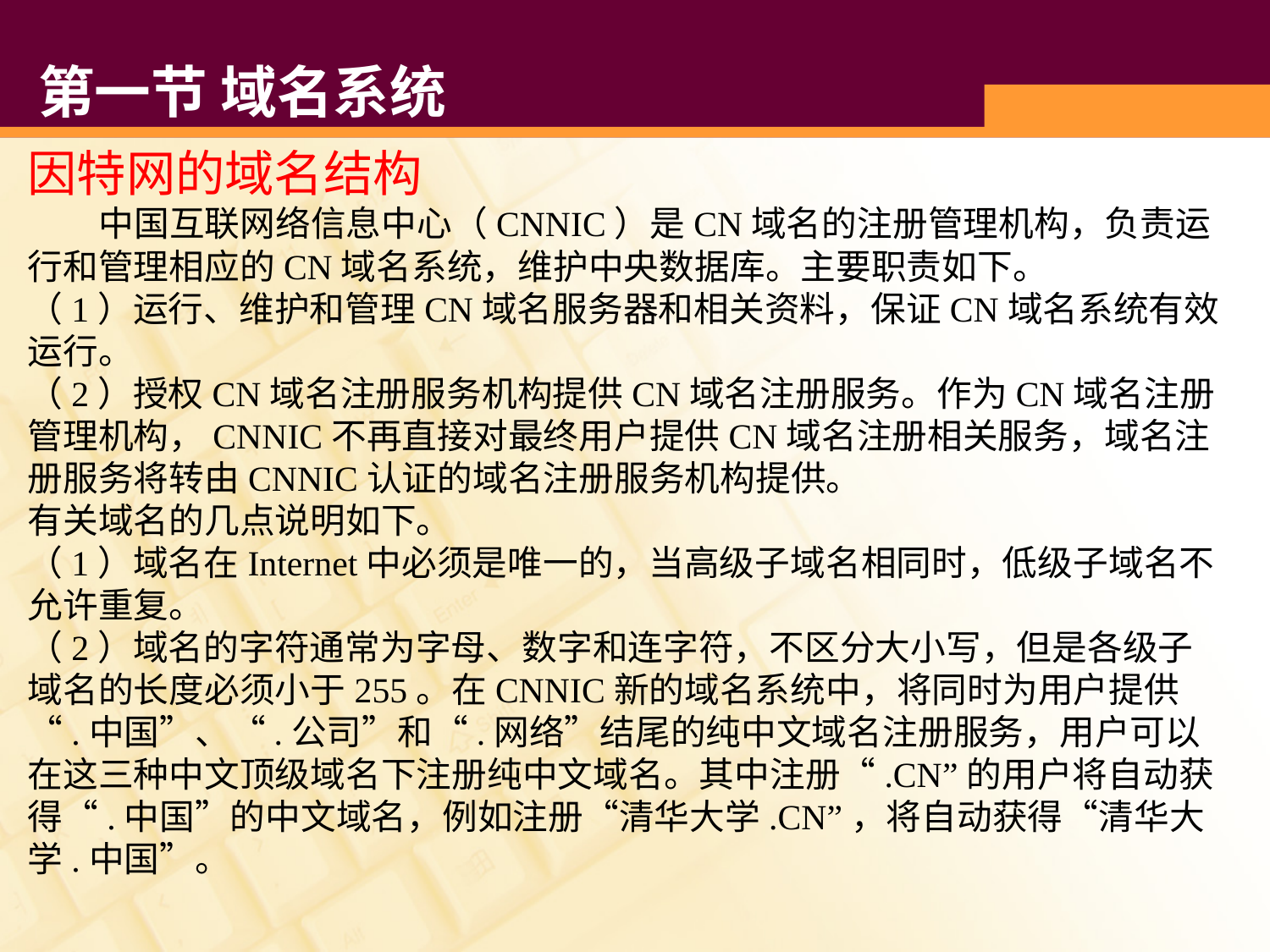

# 第一节 域名系统
因特网的域名结构
        中国互联网络信息中心（CNNIC）是CN域名的注册管理机构，负责运行和管理相应的CN域名系统，维护中央数据库。主要职责如下。
（1）运行、维护和管理CN域名服务器和相关资料，保证CN域名系统有效运行。
（2）授权CN域名注册服务机构提供CN域名注册服务。作为CN域名注册管理机构，CNNIC不再直接对最终用户提供CN域名注册相关服务，域名注册服务将转由CNNIC认证的域名注册服务机构提供。
有关域名的几点说明如下。
（1）域名在Internet中必须是唯一的，当高级子域名相同时，低级子域名不允许重复。
（2）域名的字符通常为字母、数字和连字符，不区分大小写，但是各级子域名的长度必须小于255。在CNNIC新的域名系统中，将同时为用户提供“.中国”、“.公司”和“.网络”结尾的纯中文域名注册服务，用户可以在这三种中文顶级域名下注册纯中文域名。其中注册“.CN”的用户将自动获得“.中国”的中文域名，例如注册“清华大学.CN”，将自动获得“清华大学.中国”。